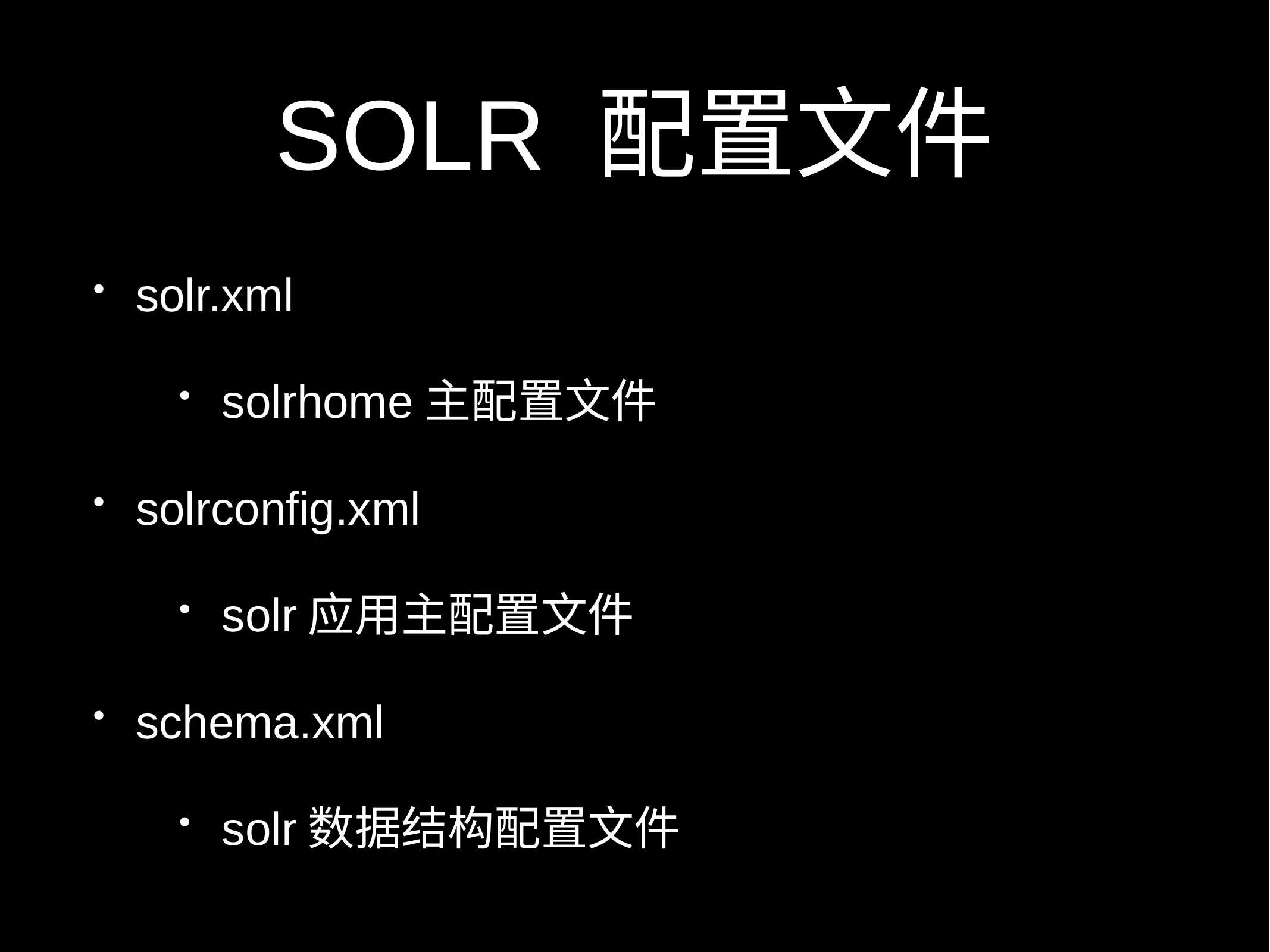

# SOLR 配置文件
solr.xml
solrhome主配置文件
solrconfig.xml
solr应用主配置文件
schema.xml
solr数据结构配置文件